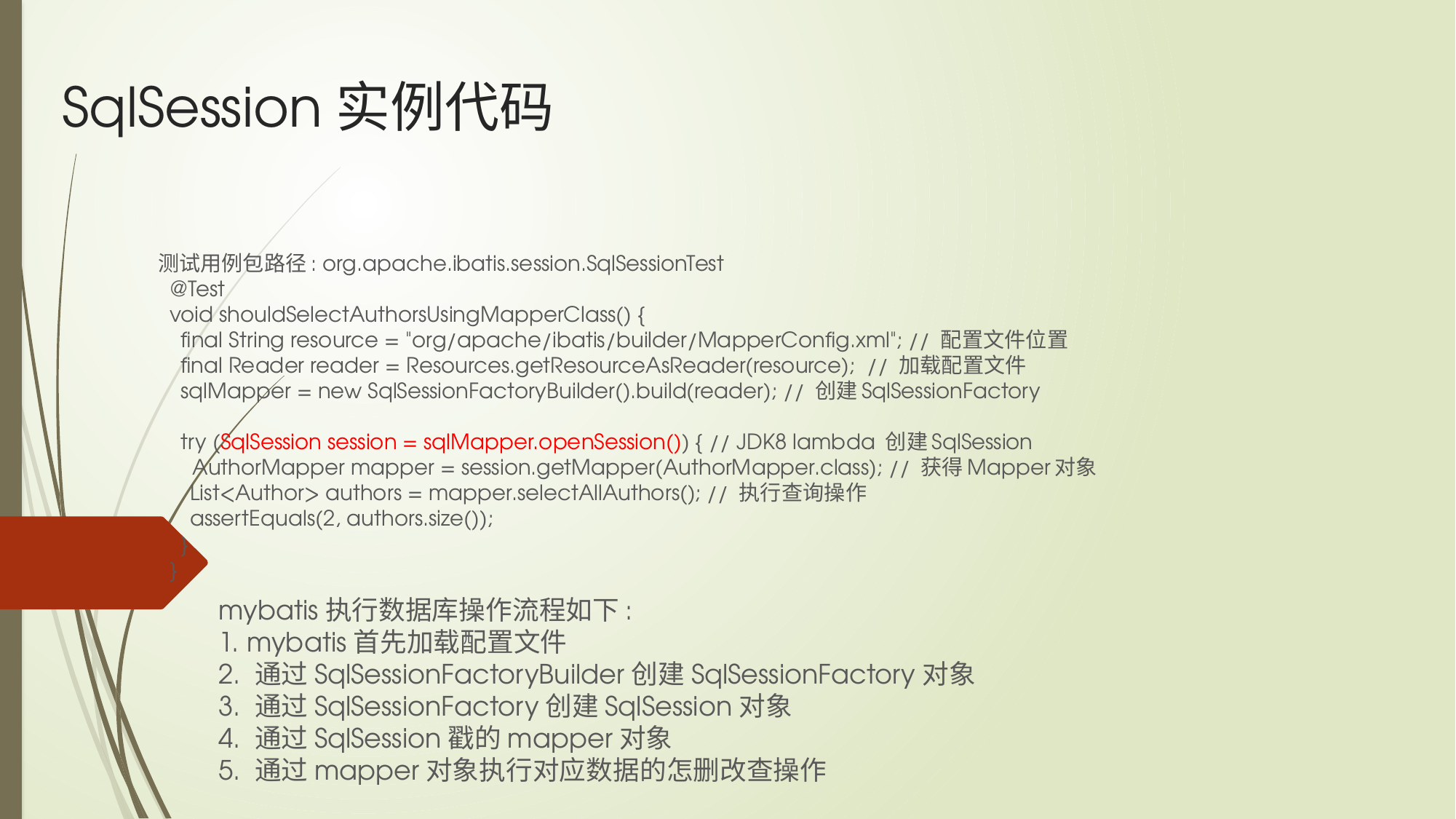

SqlSession实例代码

# 测试用例包路径: org.apache.ibatis.session.SqlSessionTest @Test void shouldSelectAuthorsUsingMapperClass() { final String resource = "org/apache/ibatis/builder/MapperConfig.xml"; // 配置文件位置 final Reader reader = Resources.getResourceAsReader(resource);  // 加载配置文件 sqlMapper = new SqlSessionFactoryBuilder().build(reader); // 创建SqlSessionFactory try (SqlSession session = sqlMapper.openSession()) { // JDK8 lambda 创建SqlSession AuthorMapper mapper = session.getMapper(AuthorMapper.class); // 获得Mapper对象 List<Author> authors = mapper.selectAllAuthors(); // 执行查询操作 assertEquals(2, authors.size()); } }
mybatis执行数据库操作流程如下:
1. mybatis首先加载配置文件
2. 通过SqlSessionFactoryBuilder创建SqlSessionFactory对象
3. 通过SqlSessionFactory创建SqlSession对象
4. 通过SqlSession戳的mapper对象
5. 通过mapper对象执行对应数据的怎删改查操作